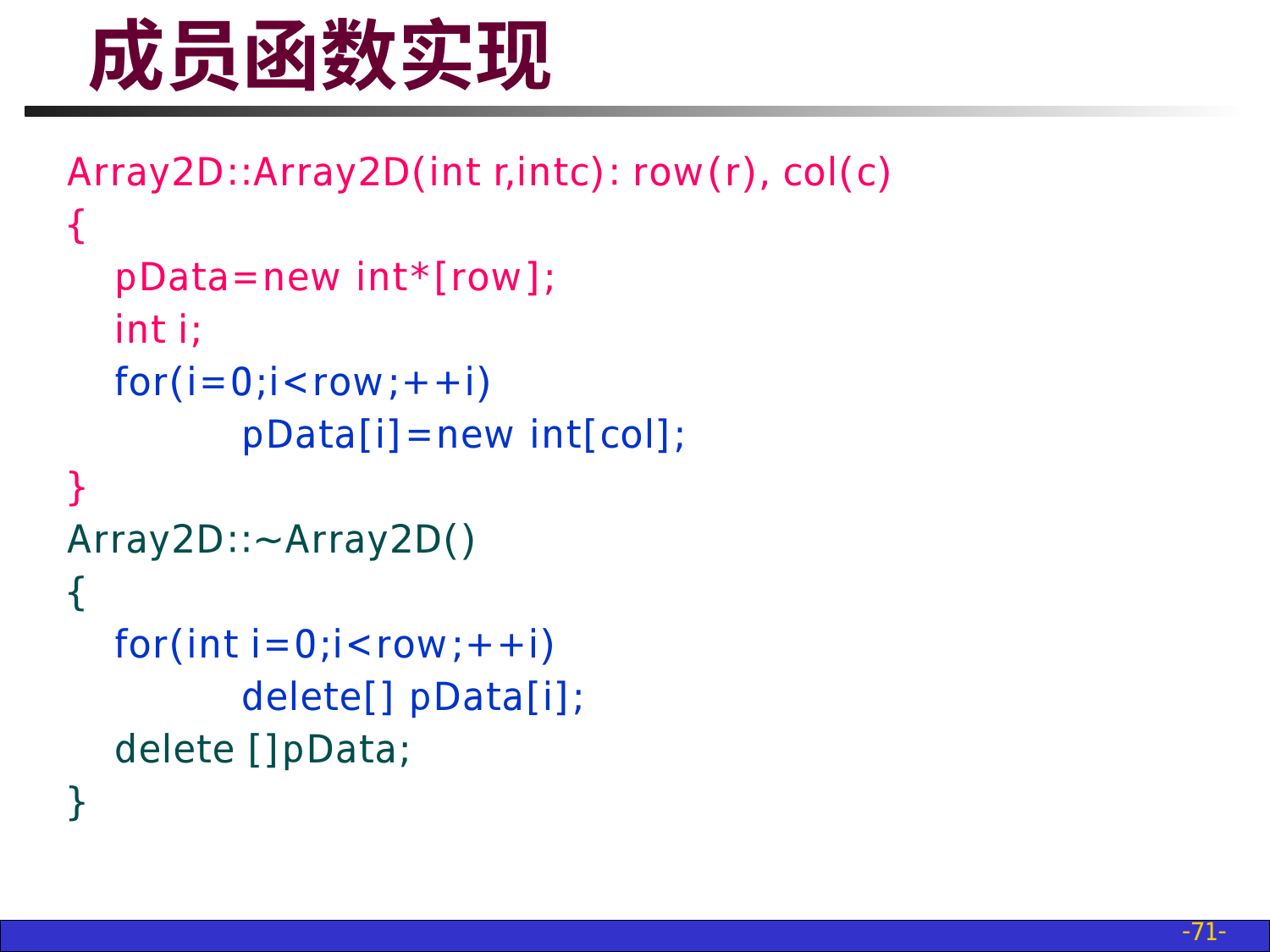

# 成员函数实现
Array2D::Array2D(int r,intc): row(r), col(c)
{
	pData=new int*[row];
	int i;
	for(i=0;i<row;++i)
		pData[i]=new int[col];
}
Array2D::~Array2D()
{
	for(int i=0;i<row;++i)
		delete[] pData[i];
	delete []pData;
}

-71-